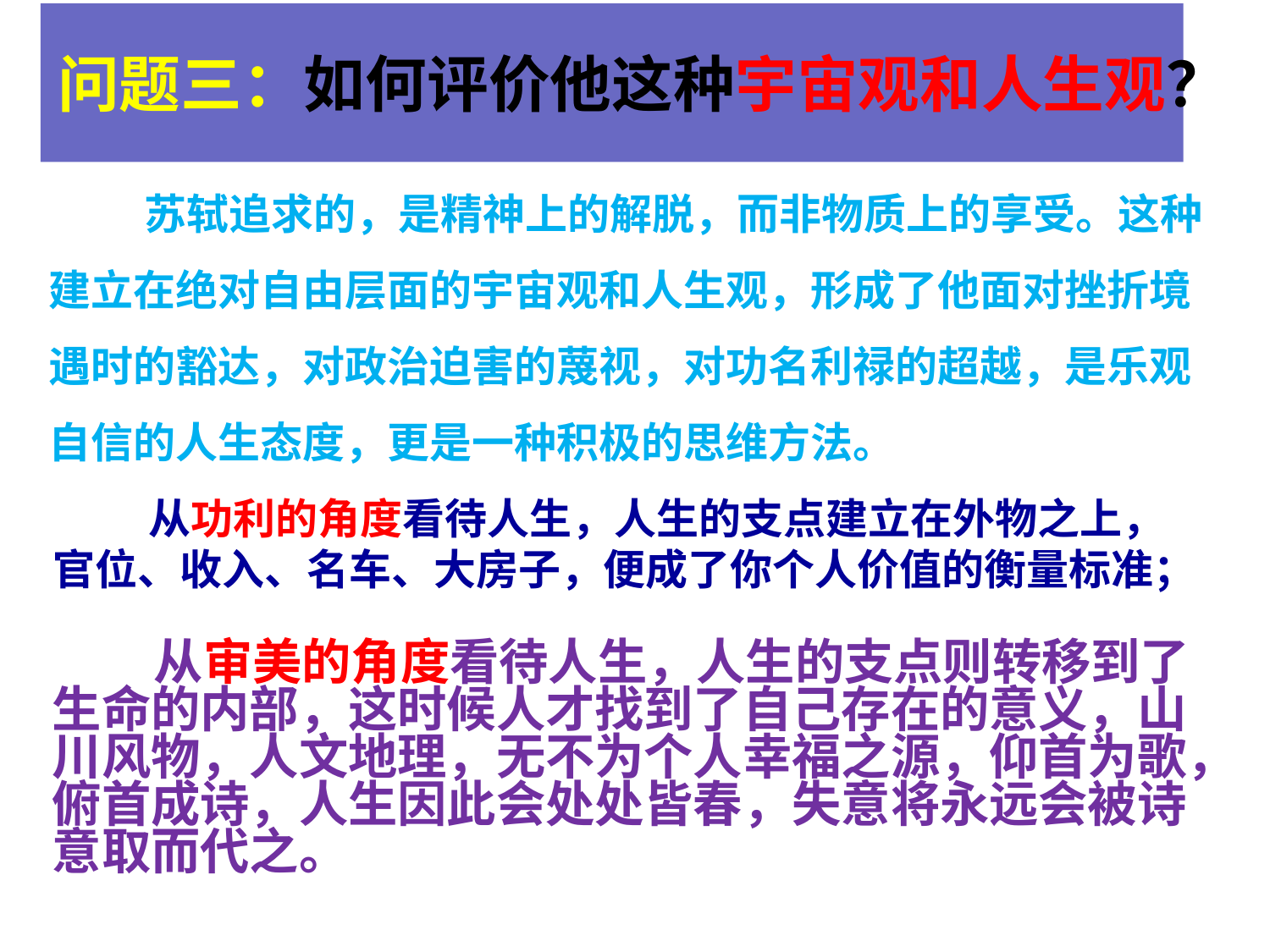

# 问题三：如何评价他这种宇宙观和人生观？
         苏轼追求的，是精神上的解脱，而非物质上的享受。这种建立在绝对自由层面的宇宙观和人生观，形成了他面对挫折境遇时的豁达，对政治迫害的蔑视，对功名利禄的超越，是乐观自信的人生态度，更是一种积极的思维方法。

         从功利的角度看待人生，人生的支点建立在外物之上，官位、收入、名车、大房子，便成了你个人价值的衡量标准；
        从审美的角度看待人生，人生的支点则转移到了生命的内部，这时候人才找到了自己存在的意义，山川风物，人文地理，无不为个人幸福之源，仰首为歌，俯首成诗，人生因此会处处皆春，失意将永远会被诗意取而代之。